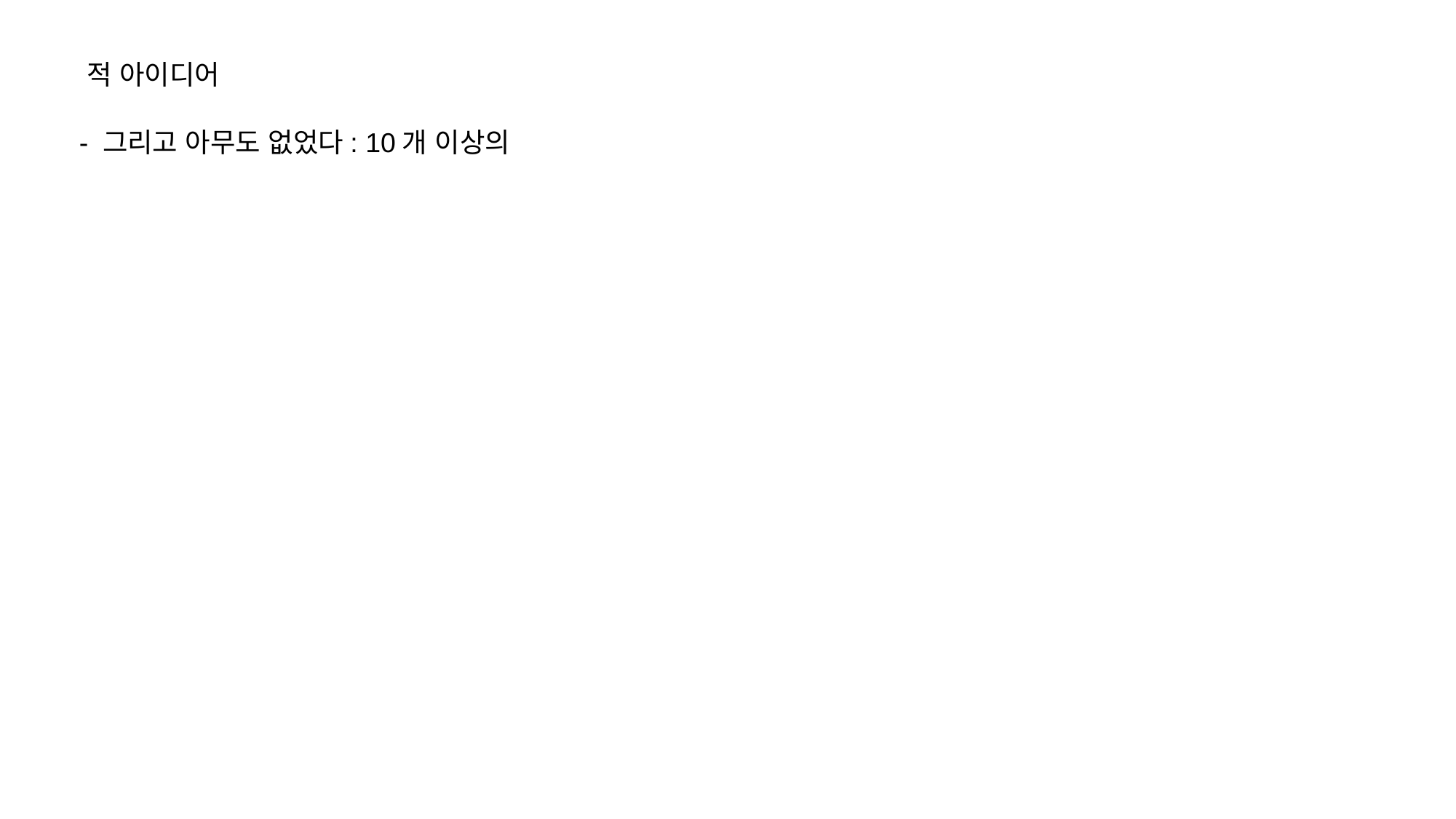

적 아이디어
- 그리고 아무도 없었다: 10개 이상의